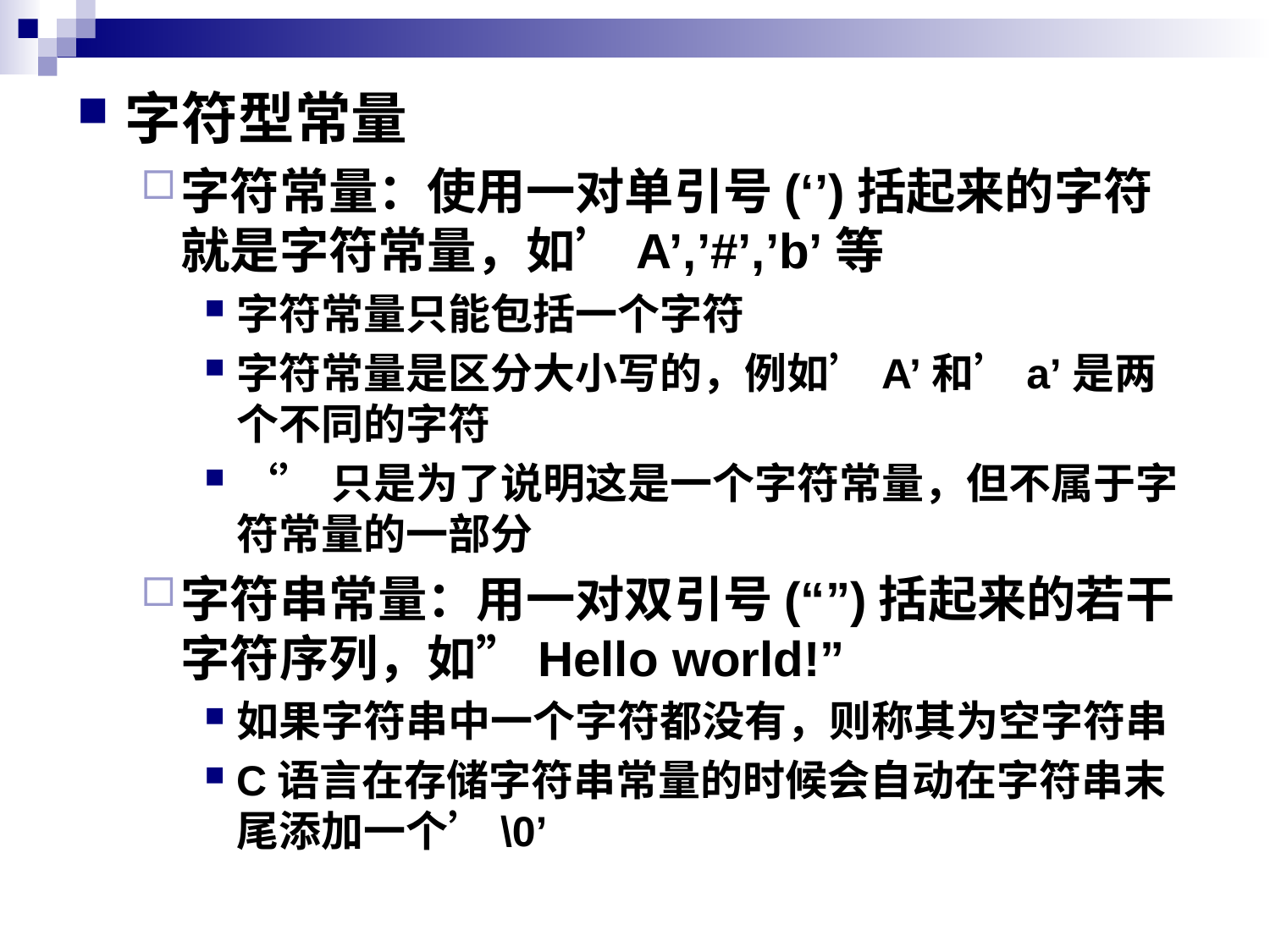

字符型常量
字符常量：使用一对单引号(‘’)括起来的字符就是字符常量，如’A’,’#’,’b’等
字符常量只能包括一个字符
字符常量是区分大小写的，例如’A’和’a’是两个不同的字符
‘’只是为了说明这是一个字符常量，但不属于字符常量的一部分
字符串常量：用一对双引号(“”)括起来的若干字符序列，如”Hello world!”
如果字符串中一个字符都没有，则称其为空字符串
C语言在存储字符串常量的时候会自动在字符串末尾添加一个’\0’